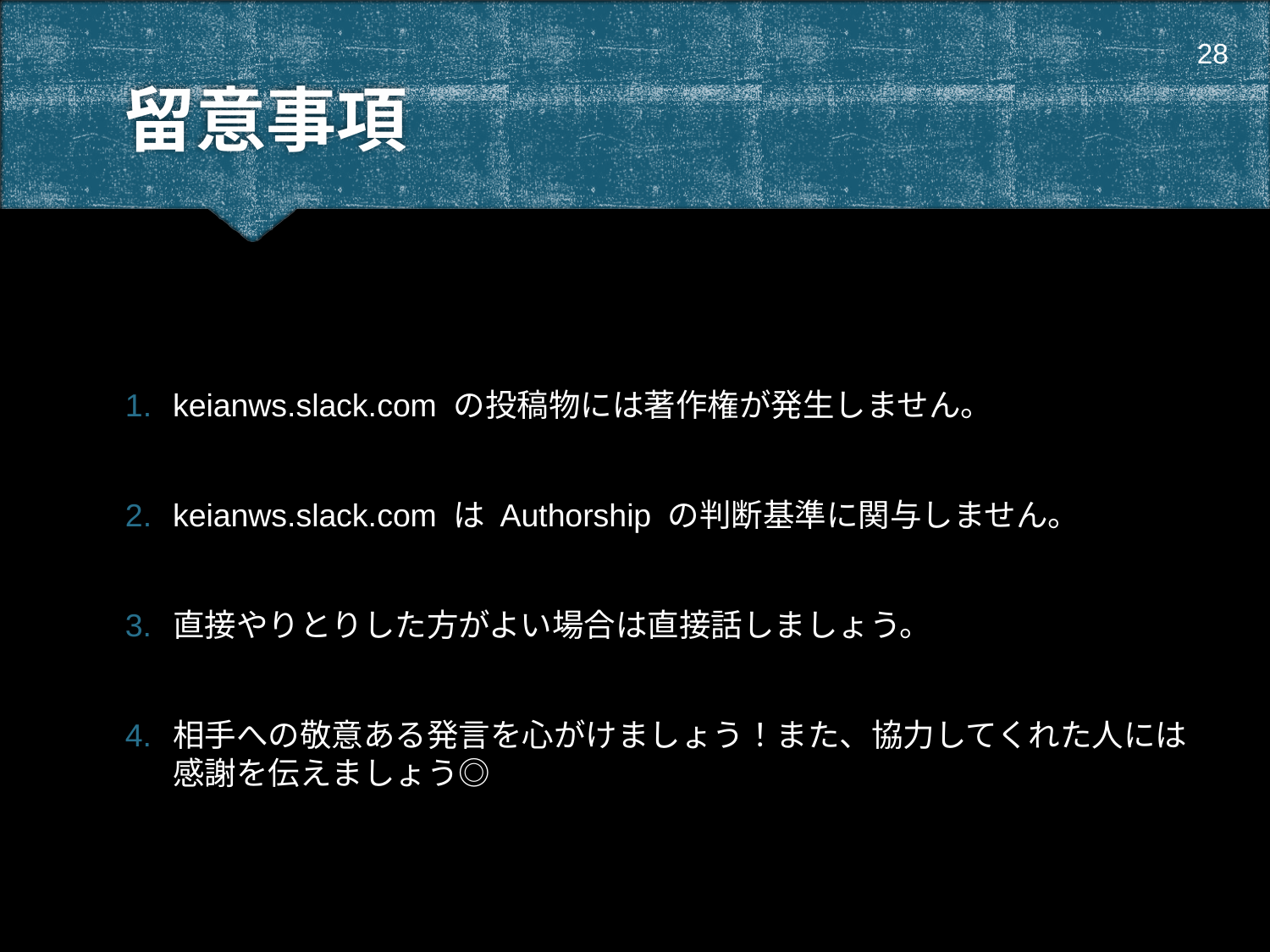

28
# 留意事項
keianws.slack.com の投稿物には著作権が発生しません。

keianws.slack.com は Authorship の判断基準に関与しません。

直接やりとりした方がよい場合は直接話しましょう。

相手への敬意ある発言を心がけましょう！また、協力してくれた人には感謝を伝えましょう◎